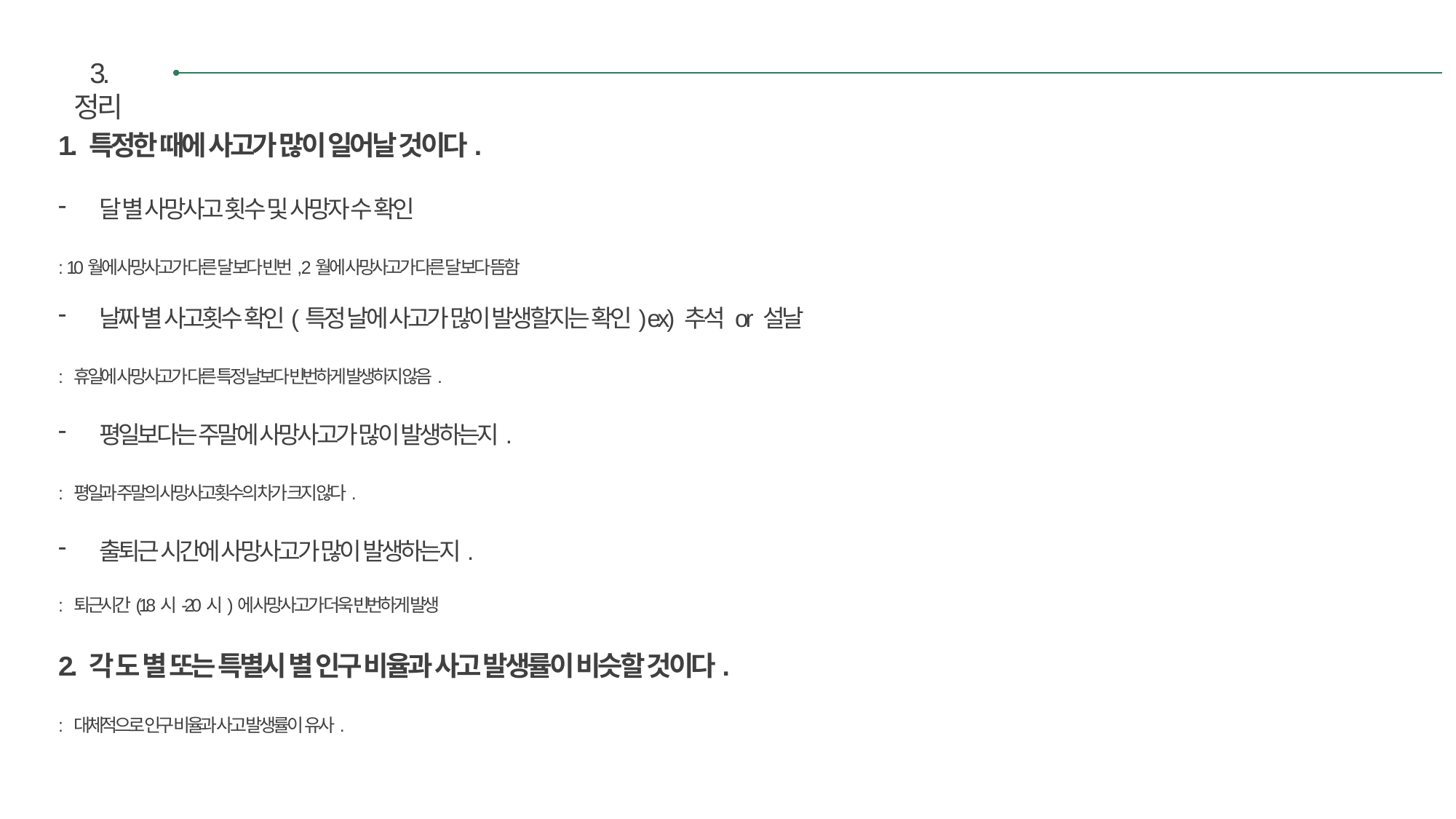

3. 정리
1. 특정한 때에 사고가 많이 일어날 것이다.

달 별 사망사고 횟수 및 사망자 수 확인

:   10월에 사망사고가 다른 달 보다 빈번, 2월에 사망사고가 다른 달 보다 뜸함

날짜 별 사고횟수 확인(특정 날에 사고가 많이 발생할지는 확인) ex) 추석 or 설날

:   휴일에 사망사고가 다른 특정 날보다 빈번하게 발생하지 않음.

평일보다는 주말에 사망사고가 많이 발생하는지.

:   평일과 주말의 사망사고횟수의 차가 크지 않다.

출퇴근 시간에 사망사고가 많이 발생하는지.

:   퇴근시간(18시-20시)에 사망사고가 더욱 빈번하게 발생

2. 각 도 별 또는 특별시 별 인구 비율과 사고 발생률이 비슷할 것이다.

:   대체적으로 인구 비율과 사고 발생률이  유사.